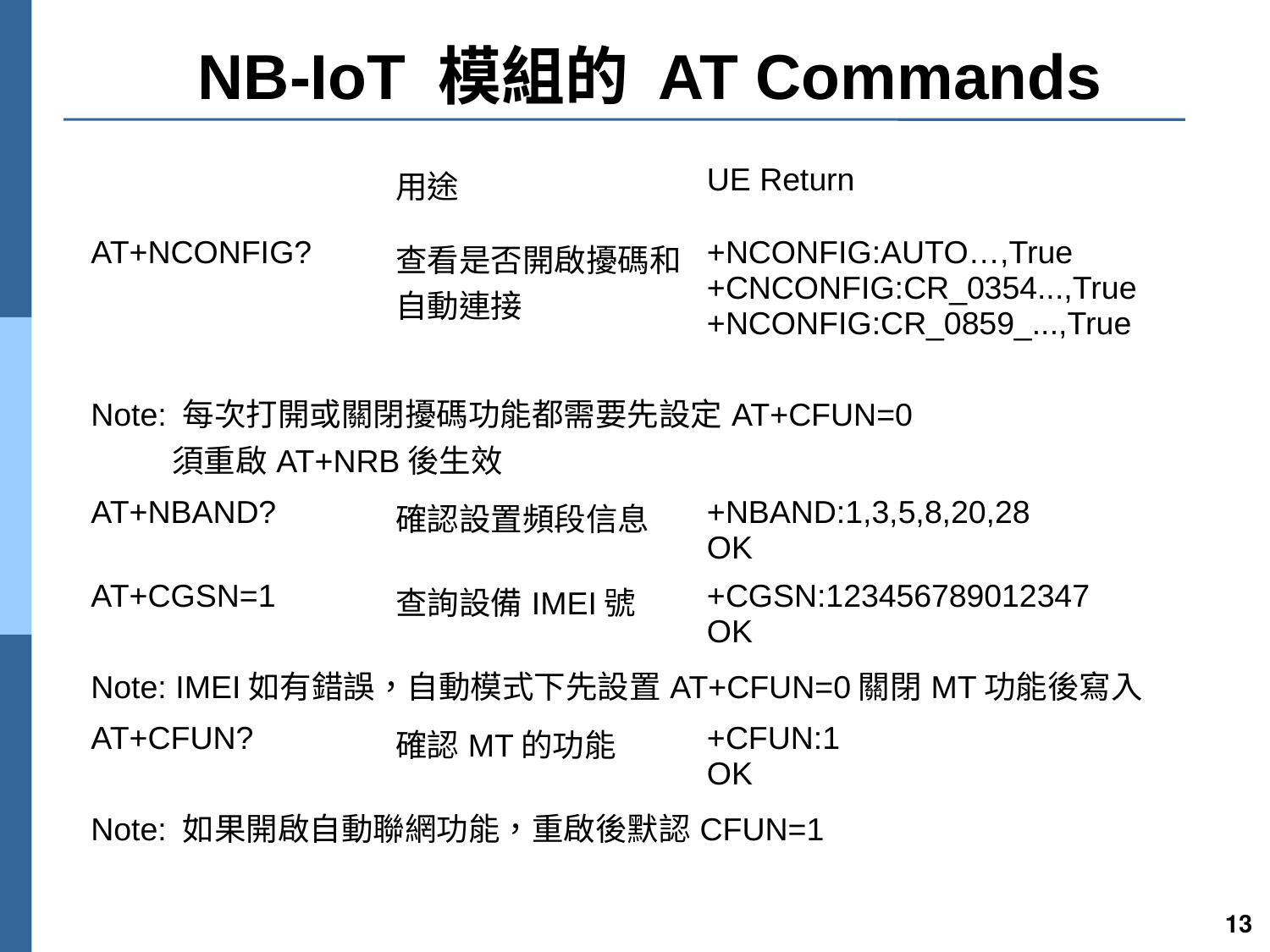

# NB-IoT 模組的 AT Commands
| 指令 | 用途 | UE Return |
| --- | --- | --- |
| AT+NCONFIG? | 查看是否開啟擾碼和自動連接 | +NCONFIG:AUTO…,True +CNCONFIG:CR\_0354...,True +NCONFIG:CR\_0859\_...,True |
| Note: 每次打開或關閉擾碼功能都需要先設定AT+CFUN=0 須重啟AT+NRB後生效 |  |  |
| AT+NBAND? | 確認設置頻段信息 | +NBAND:1,3,5,8,20,28 OK |
| AT+CGSN=1 | 查詢設備IMEI號 | +CGSN:123456789012347 OK |
| Note: IMEI如有錯誤，自動模式下先設置AT+CFUN=0關閉MT功能後寫入 |  |  |
| AT+CFUN? | 確認MT的功能 | +CFUN:1 OK |
| Note: 如果開啟自動聯網功能，重啟後默認CFUN=1 |  |  |